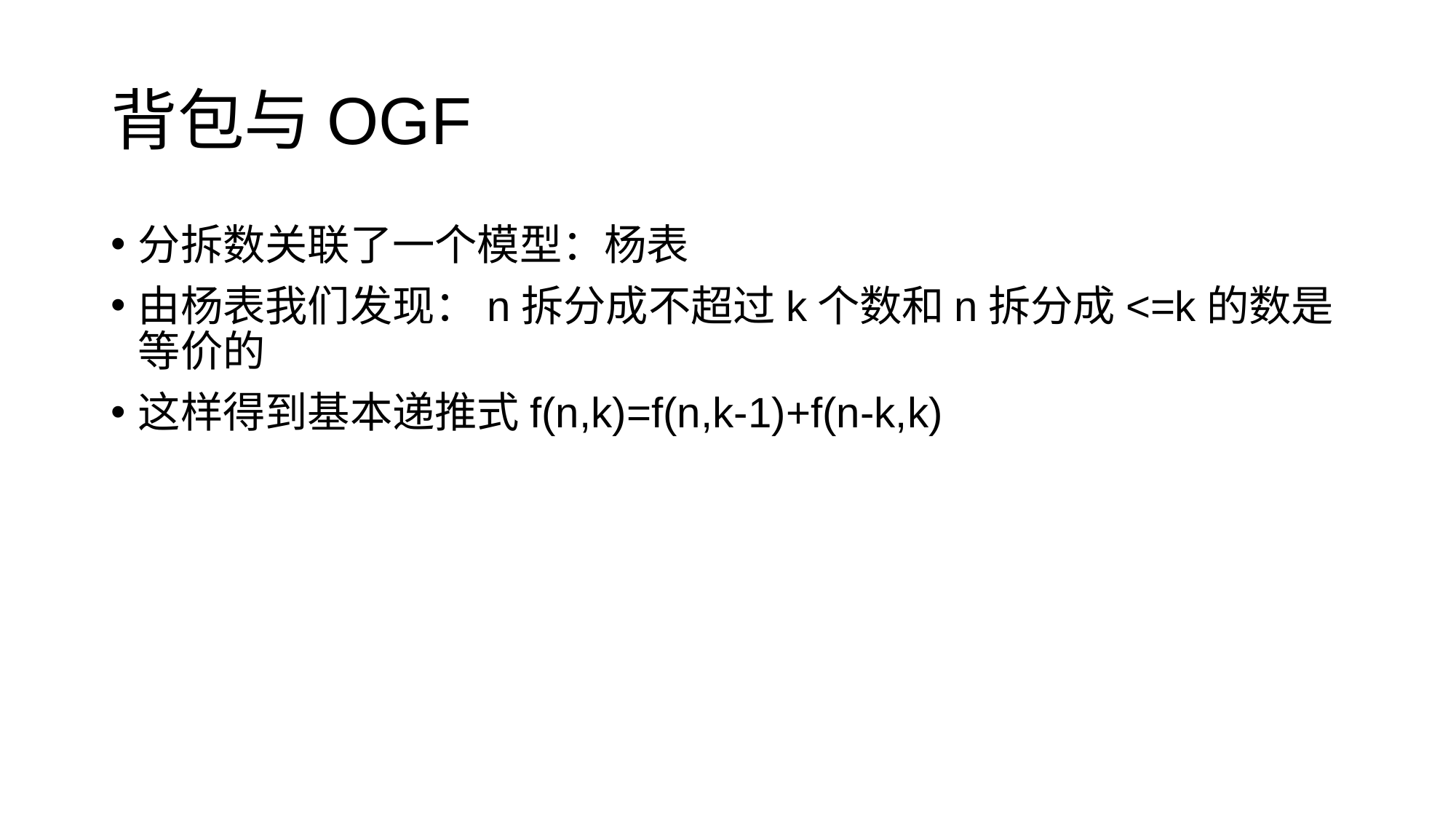

# 背包与OGF
分拆数关联了一个模型：杨表
由杨表我们发现：n拆分成不超过k个数和n拆分成<=k的数是等价的
这样得到基本递推式f(n,k)=f(n,k-1)+f(n-k,k)